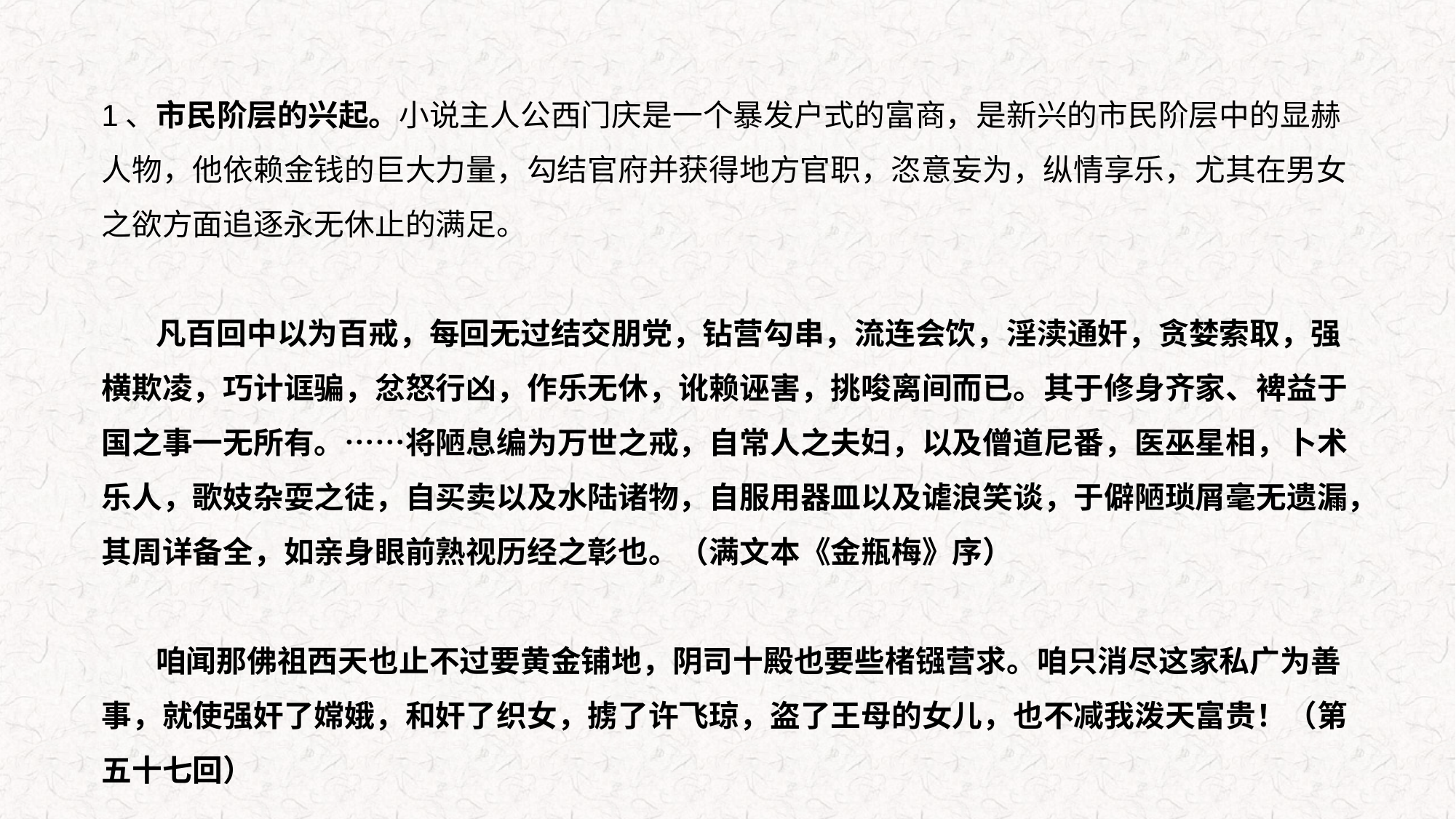

1、市民阶层的兴起。小说主人公西门庆是一个暴发户式的富商，是新兴的市民阶层中的显赫人物，他依赖金钱的巨大力量，勾结官府并获得地方官职，恣意妄为，纵情享乐，尤其在男女之欲方面追逐永无休止的满足。

       凡百回中以为百戒，每回无过结交朋党，钻营勾串，流连会饮，淫渎通奸，贪婪索取，强横欺凌，巧计诓骗，忿怒行凶，作乐无休，讹赖诬害，挑唆离间而已。其于修身齐家、裨益于国之事一无所有。……将陋息编为万世之戒，自常人之夫妇，以及僧道尼番，医巫星相，卜术乐人，歌妓杂耍之徒，自买卖以及水陆诸物，自服用器皿以及谑浪笑谈，于僻陋琐屑毫无遗漏，其周详备全，如亲身眼前熟视历经之彰也。（满文本《金瓶梅》序）

       咱闻那佛祖西天也止不过要黄金铺地，阴司十殿也要些楮镪营求。咱只消尽这家私广为善事，就使强奸了嫦娥，和奸了织女，掳了许飞琼，盗了王母的女儿，也不减我泼天富贵！（第五十七回）